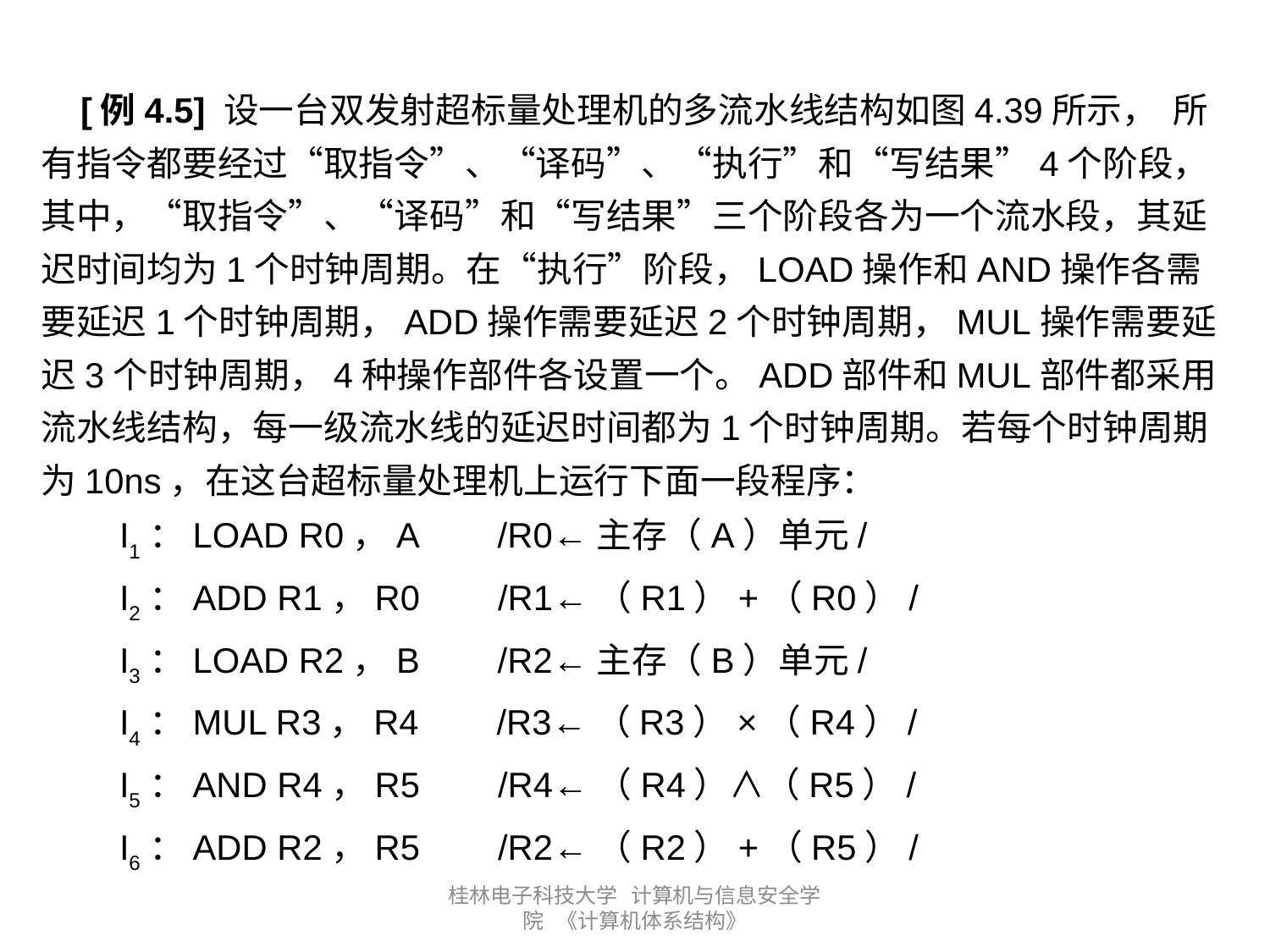

桂林电子科技大学  计算机与信息安全学院  《计算机体系结构》
    [例4.5] 设一台双发射超标量处理机的多流水线结构如图4.39所示，  所有指令都要经过“取指令”、“译码”、“执行”和“写结果”4个阶段，其中，“取指令”、“译码”和“写结果”三个阶段各为一个流水段，其延迟时间均为1个时钟周期。在“执行”阶段，LOAD操作和AND操作各需要延迟1个时钟周期，ADD操作需要延迟2个时钟周期，MUL操作需要延迟3个时钟周期，4种操作部件各设置一个。ADD部件和MUL部件都采用流水线结构，每一级流水线的延迟时间都为1个时钟周期。若每个时钟周期为10ns，在这台超标量处理机上运行下面一段程序：
        I1：LOAD R0，A        /R0←主存（A）单元/
        I2：ADD R1，R0        /R1←（R1）+（R0）/
        I3：LOAD R2，B        /R2←主存（B）单元/
        I4：MUL R3，R4        /R3←（R3）×（R4）/
        I5：AND R4，R5        /R4←（R4）∧（R5）/
        I6：ADD R2，R5        /R2←（R2）+（R5）/